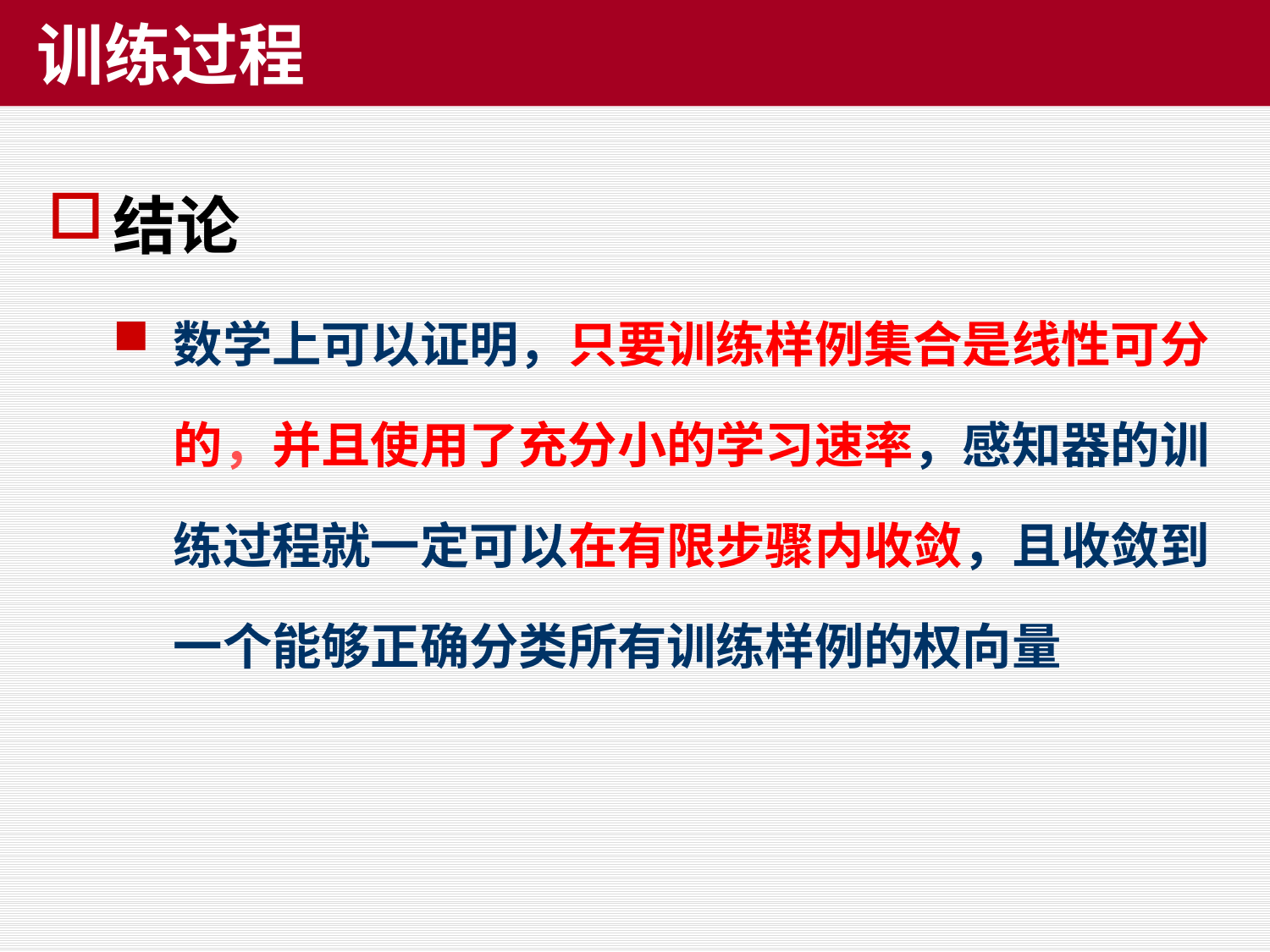

# 训练过程
结论
数学上可以证明，只要训练样例集合是线性可分的，并且使用了充分小的学习速率，感知器的训练过程就一定可以在有限步骤内收敛，且收敛到一个能够正确分类所有训练样例的权向量